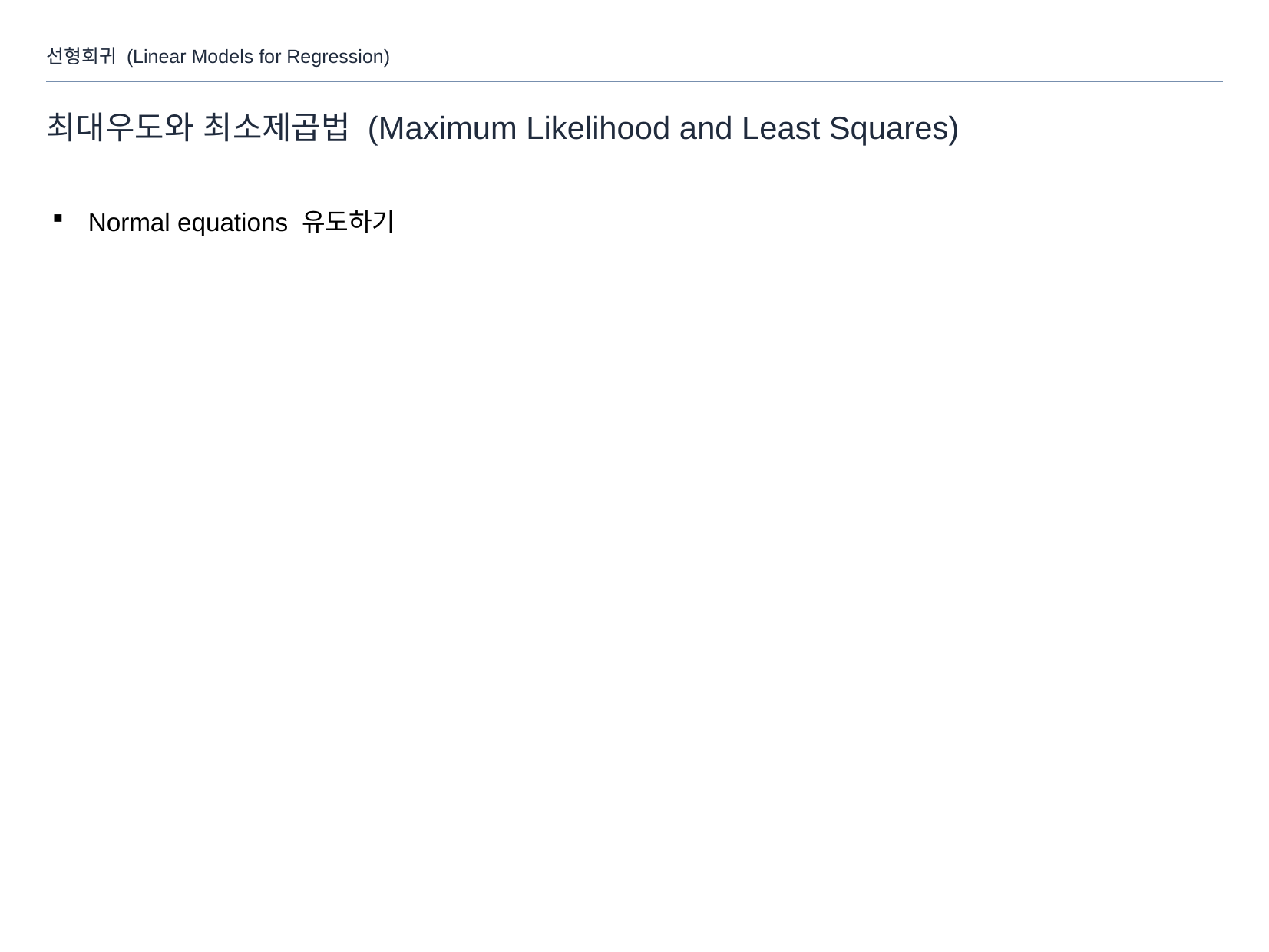

선형회귀 (Linear Models for Regression)
# 최대우도와 최소제곱법 (Maximum Likelihood and Least Squares)

Normal equations 유도하기